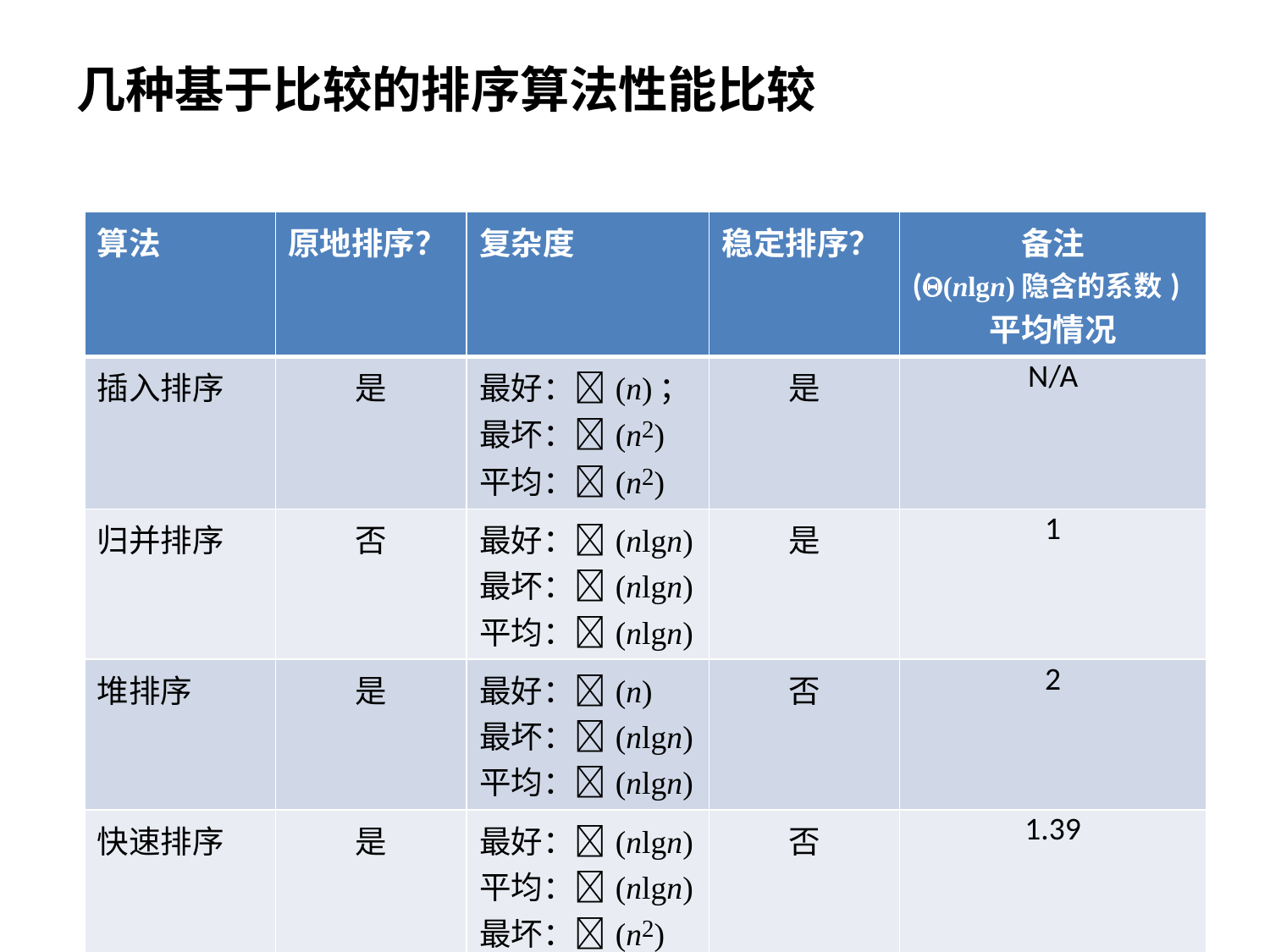

# 几种基于比较的排序算法性能比较
| 算法 | 原地排序？ | 复杂度 | 稳定排序？ | 备注 (Θ(nlgn)隐含的系数) 平均情况 |
| --- | --- | --- | --- | --- |
| 插入排序 | 是 | 最好：Θ(n)； 最坏：Θ(n2) 平均：Θ(n2) | 是 | N/A |
| 归并排序 | 否 | 最好：Θ(nlgn) 最坏：Θ(nlgn) 平均：Θ(nlgn) | 是 | 1 |
| 堆排序 | 是 | 最好：Θ(n) 最坏：Θ(nlgn) 平均：Θ(nlgn) | 否 | 2 |
| 快速排序 | 是 | 最好：Θ(nlgn) 平均：Θ(nlgn) 最坏：Θ(n2) | 否 | 1.39 |
38